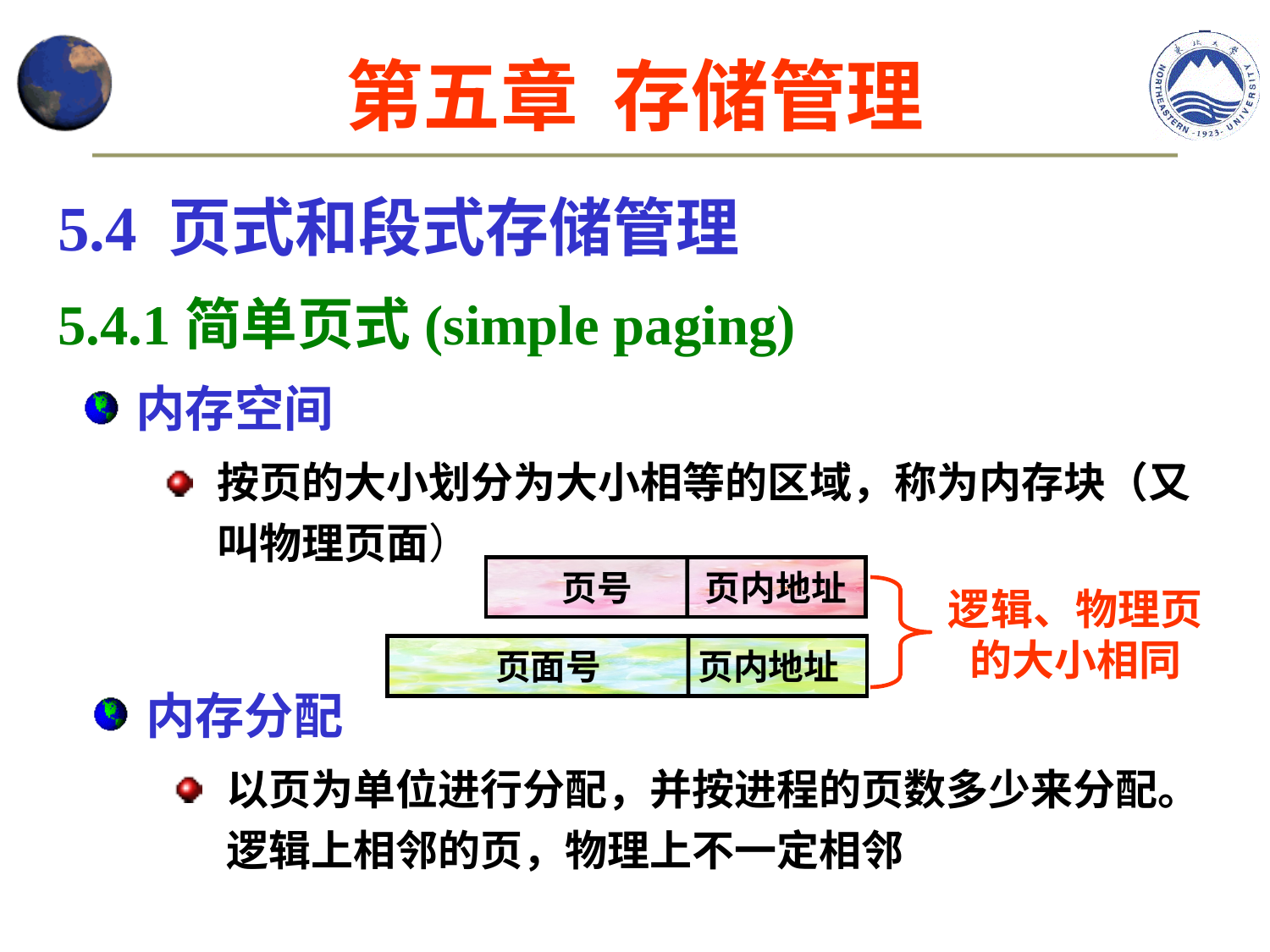

第五章  存储管理
5.4 页式和段式存储管理
5.4.1简单页式(simple paging)
内存空间
按页的大小划分为大小相等的区域，称为内存块（又叫物理页面）

      页号         页内地址

         页面号            页内地址

逻辑、物理页的大小相同

内存分配
以页为单位进行分配，并按进程的页数多少来分配。逻辑上相邻的页，物理上不一定相邻